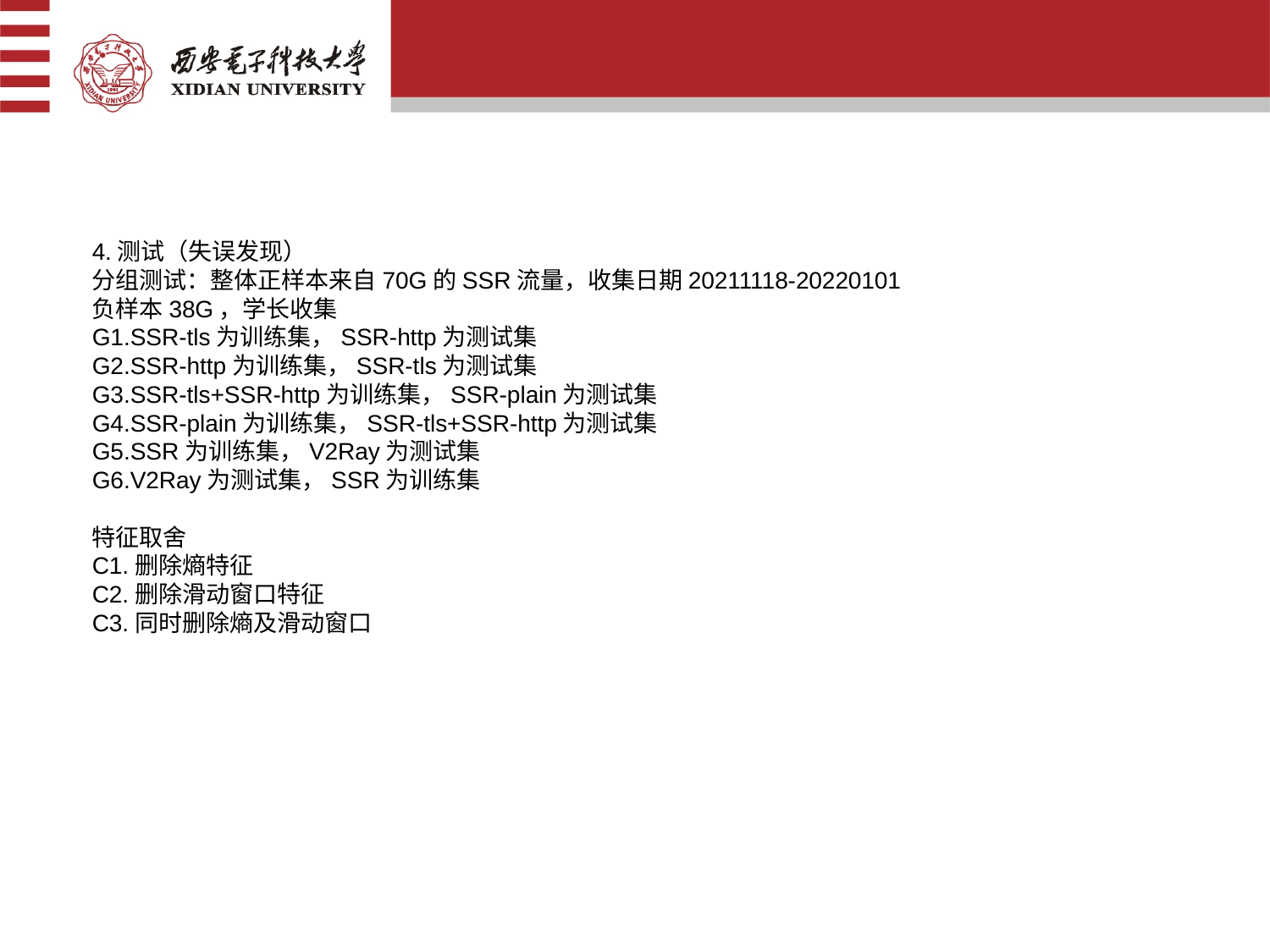

4.测试（失误发现）
分组测试：整体正样本来自70G的SSR流量，收集日期20211118-20220101
负样本38G，学长收集
G1.SSR-tls为训练集，SSR-http为测试集
G2.SSR-http为训练集，SSR-tls为测试集
G3.SSR-tls+SSR-http为训练集，SSR-plain为测试集
G4.SSR-plain为训练集，SSR-tls+SSR-http为测试集
G5.SSR为训练集，V2Ray为测试集
G6.V2Ray为测试集，SSR为训练集

特征取舍
C1.删除熵特征
C2.删除滑动窗口特征
C3.同时删除熵及滑动窗口